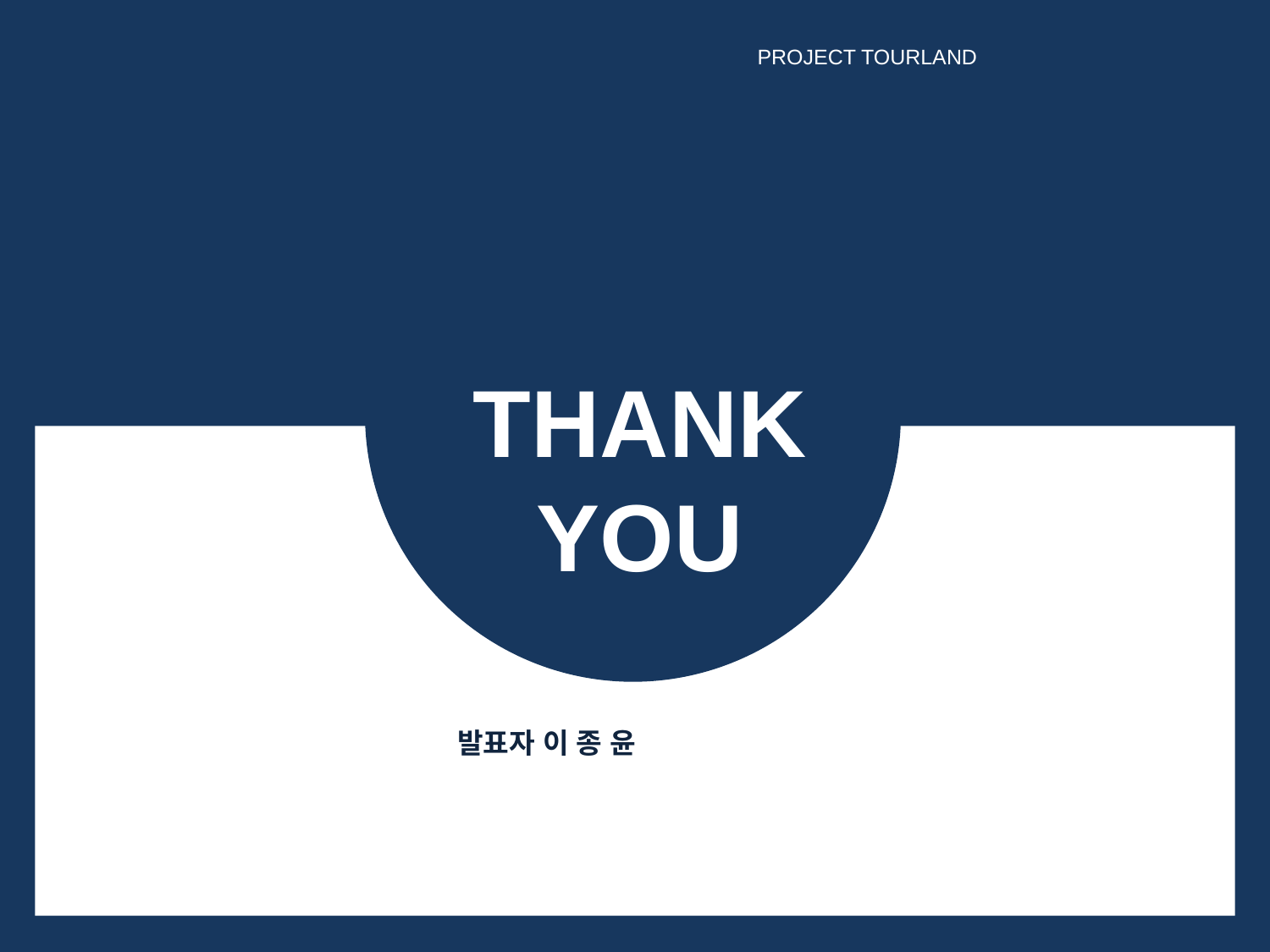

PROJECT TOURLAND

THANK
YOU

발표자 이 종 윤